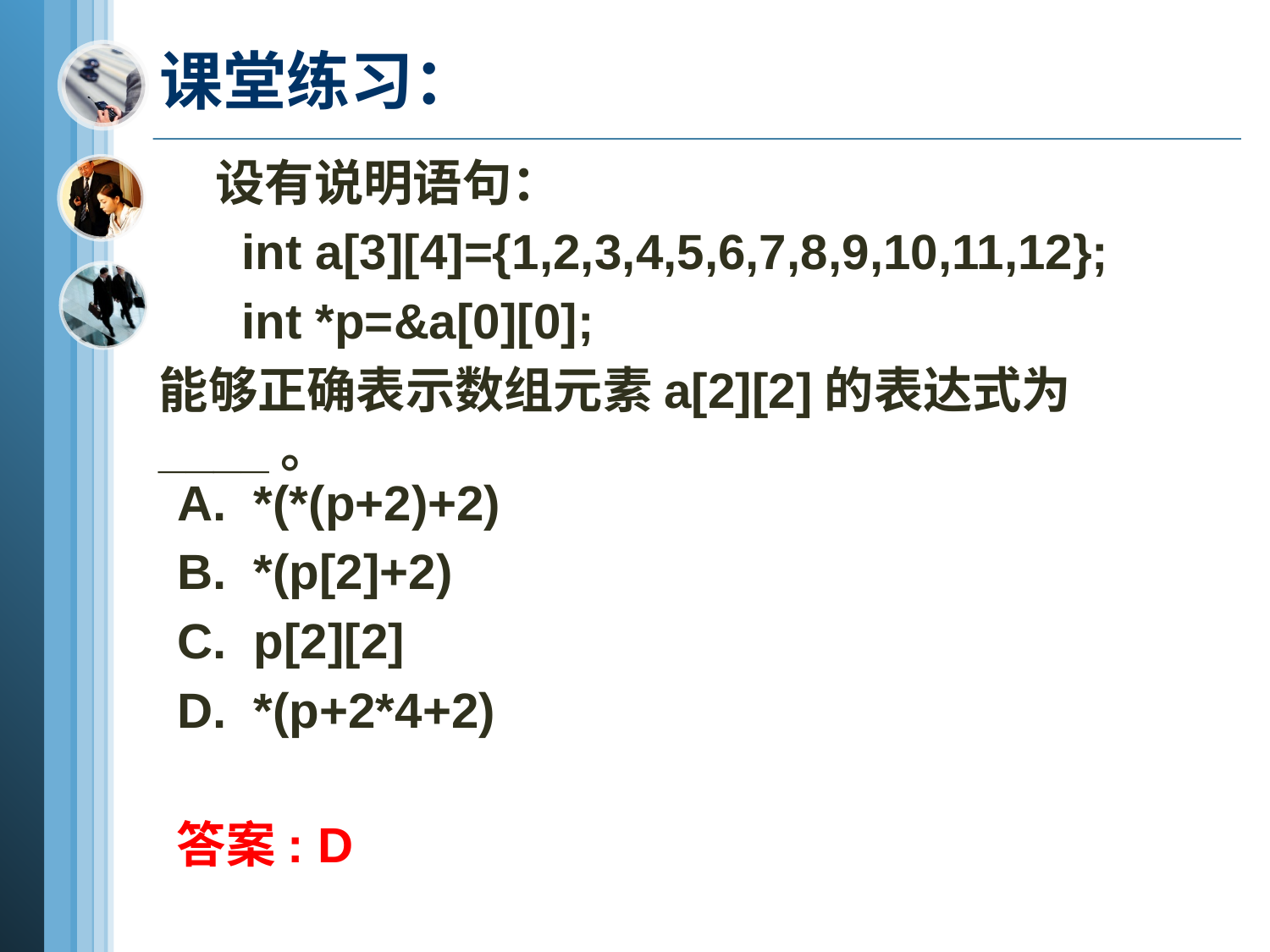

# 课堂练习：
    设有说明语句：
      int a[3][4]={1,2,3,4,5,6,7,8,9,10,11,12};
      int *p=&a[0][0];
能够正确表示数组元素a[2][2]的表达式为____。
A.  *(*(p+2)+2)
B.  *(p[2]+2)
C.  p[2][2]
D.  *(p+2*4+2)
答案: D